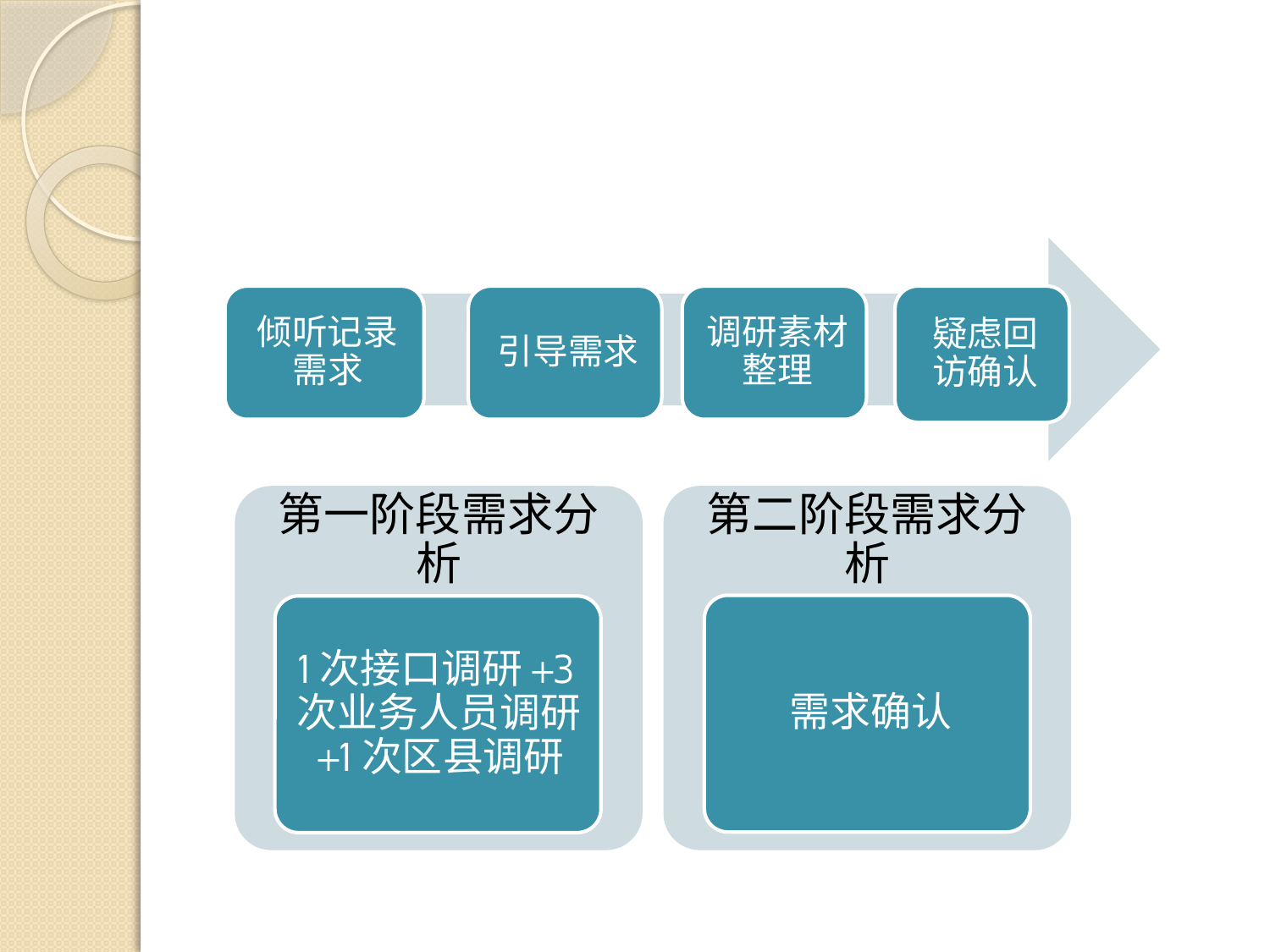

#
倾听记录需求
引导需求
调研素材整理
疑虑回访确认
第一阶段需求分析
1次接口调研+3次业务人员调研+1次区县调研
第二阶段需求分析
需求确认